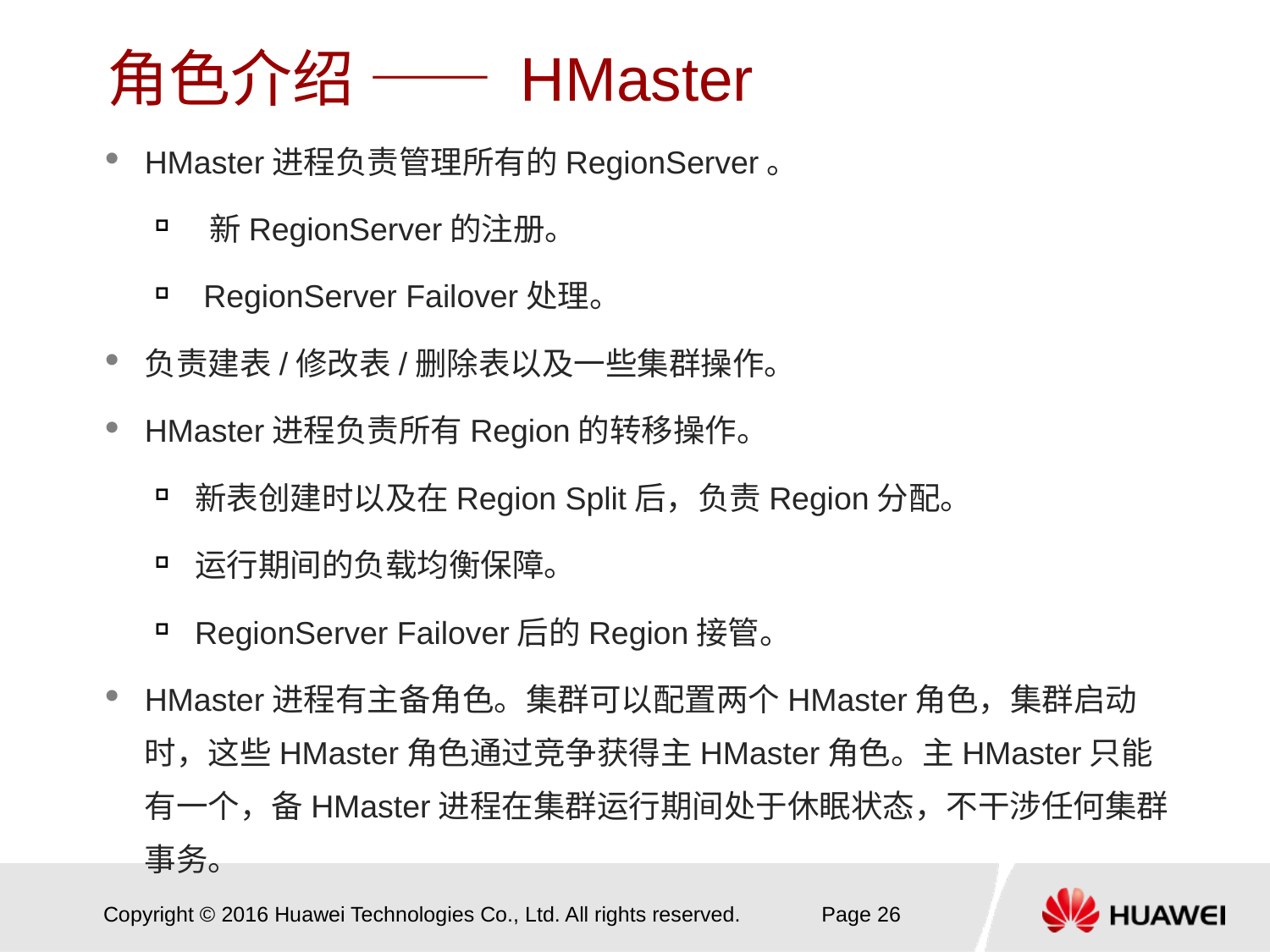

# 角色介绍 —— HMaster
HMaster进程负责管理所有的RegionServer。
 新RegionServer的注册。
 RegionServer Failover处理。
负责建表/修改表/删除表以及一些集群操作。
HMaster进程负责所有Region的转移操作。
新表创建时以及在Region Split后，负责Region分配。
运行期间的负载均衡保障。
RegionServer Failover后的Region接管。
HMaster进程有主备角色。集群可以配置两个HMaster角色，集群启动时，这些HMaster角色通过竞争获得主HMaster角色。主HMaster只能有一个，备HMaster进程在集群运行期间处于休眠状态，不干涉任何集群事务。